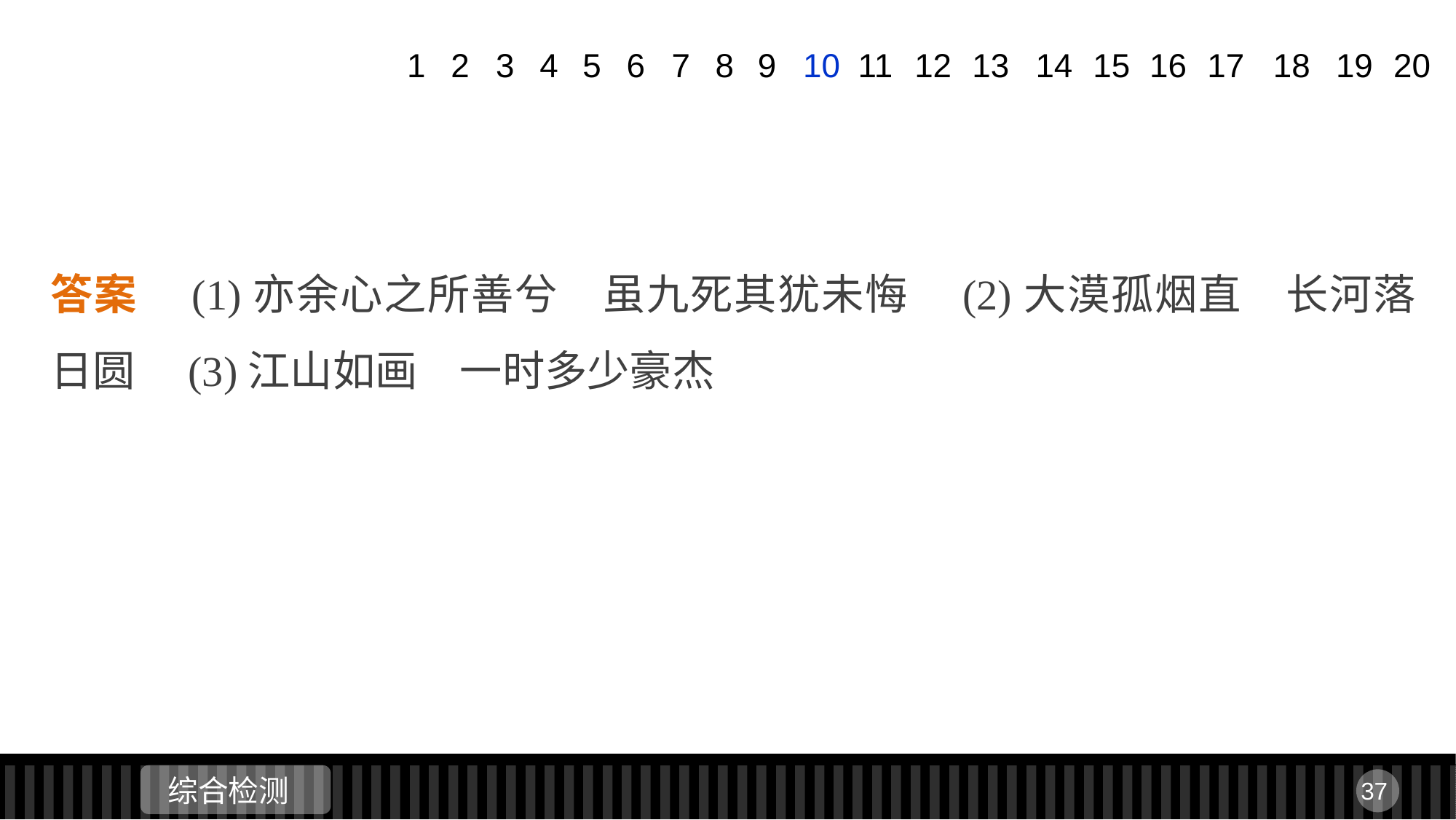

1
2
3
4
5
6
7
8
9
10
11
12
13
14
15
16
17
18
19
20
答案　(1)亦余心之所善兮　虽九死其犹未悔　(2)大漠孤烟直　长河落日圆　(3)江山如画　一时多少豪杰